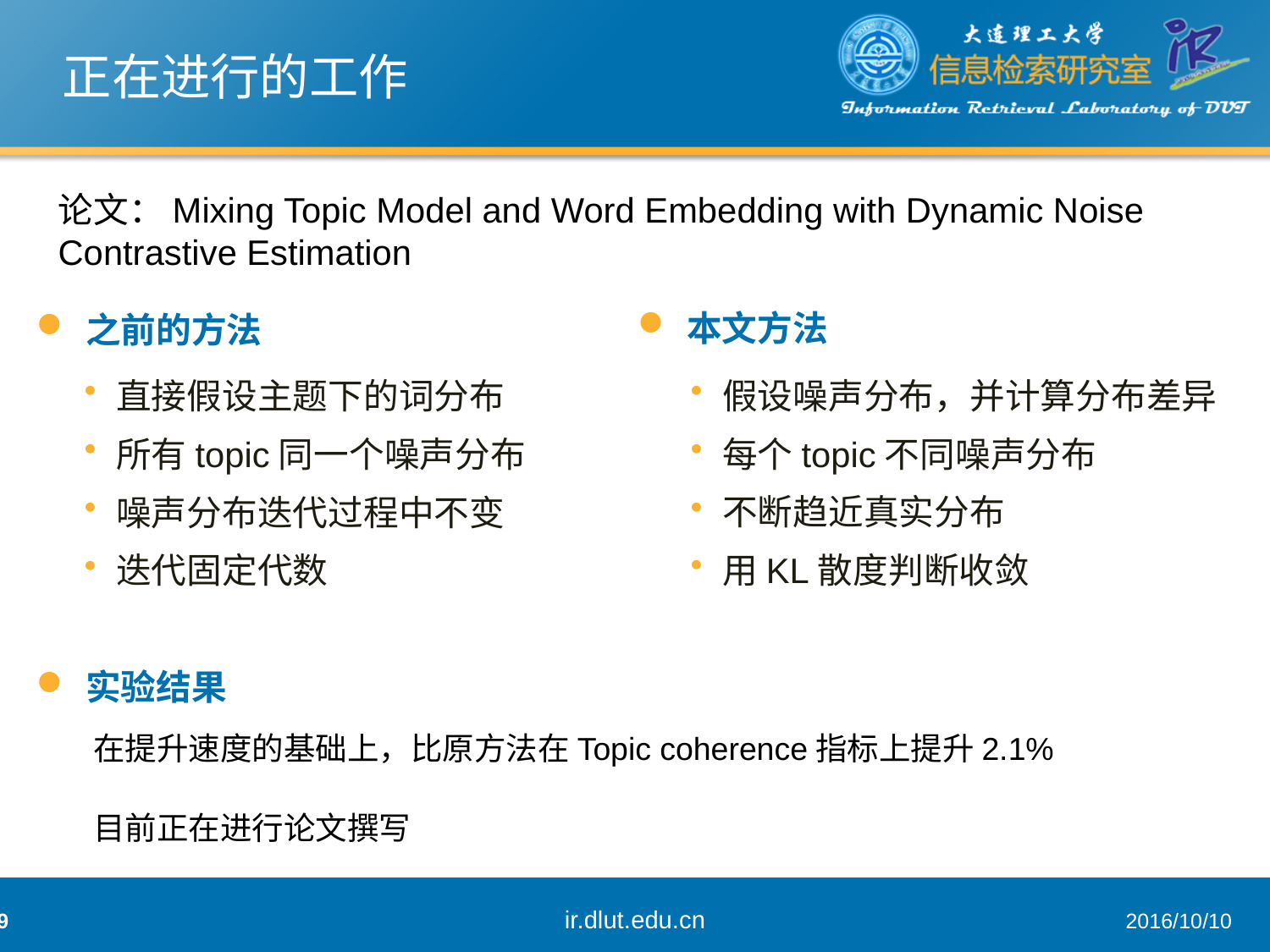

# 正在进行的工作
论文：Mixing Topic Model and Word Embedding with Dynamic Noise Contrastive Estimation
本文方法
之前的方法
直接假设主题下的词分布
所有topic同一个噪声分布
噪声分布迭代过程中不变
迭代固定代数
假设噪声分布，并计算分布差异
每个topic不同噪声分布
不断趋近真实分布
用KL散度判断收敛
实验结果
在提升速度的基础上，比原方法在Topic coherence指标上提升2.1%
目前正在进行论文撰写